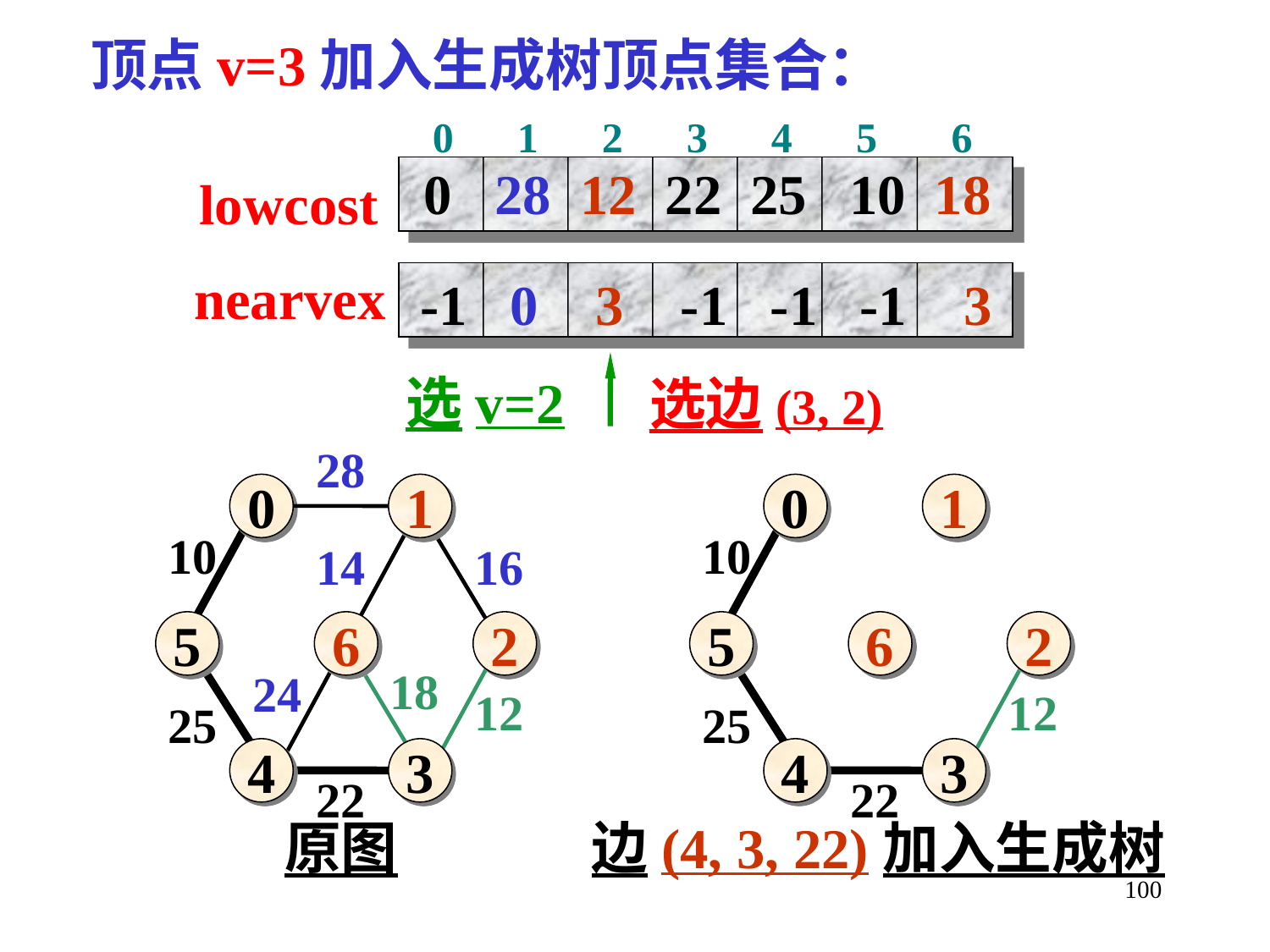

顶点v=3加入生成树顶点集合：
0      1      2      3      4      5       6
0   28  12  22  25   10  18

lowcost
nearvex

-1   0    3    -1   -1   -1    3

选v=2
选边(3, 2)
28
0
1
0
1

10
10

14
16
5
6
2
5
6
2

18

24
12
12
25
25
4
3
4
3
22
22

原图               边(4, 3, 22)加入生成树
100